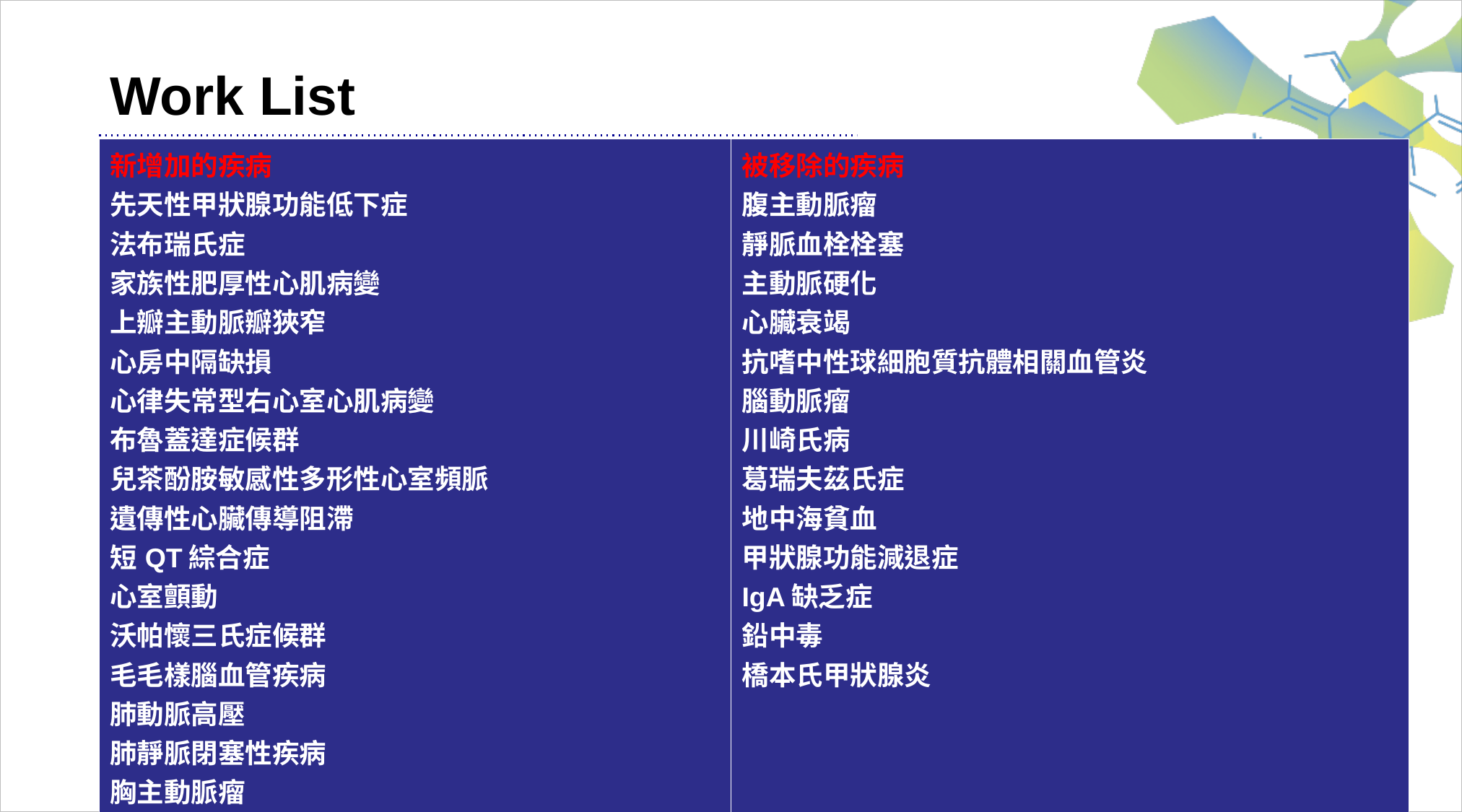

# Work List
| 新增加的疾病 先天性甲狀腺功能低下症 法布瑞氏症 家族性肥厚性心肌病變 上瓣主動脈瓣狹窄 心房中隔缺損 心律失常型右心室心肌病變 布魯蓋達症候群 兒茶酚胺敏感性多形性心室頻脈 遺傳性心臟傳導阻滯 短QT綜合症 心室顫動 沃帕懷三氏症候群 毛毛樣腦血管疾病 肺動脈高壓 肺靜脈閉塞性疾病 胸主動脈瘤 血栓形成傾向疾病 家族性HDL缺乏症 遺傳性葉酸吸收不良 | 被移除的疾病 腹主動脈瘤 靜脈血栓栓塞 主動脈硬化 心臟衰竭 抗嗜中性球細胞質抗體相關血管炎 腦動脈瘤 川崎氏病 葛瑞夫茲氏症 地中海貧血 甲狀腺功能減退症 IgA缺乏症 鉛中毒 橋本氏甲狀腺炎 |
| --- | --- |